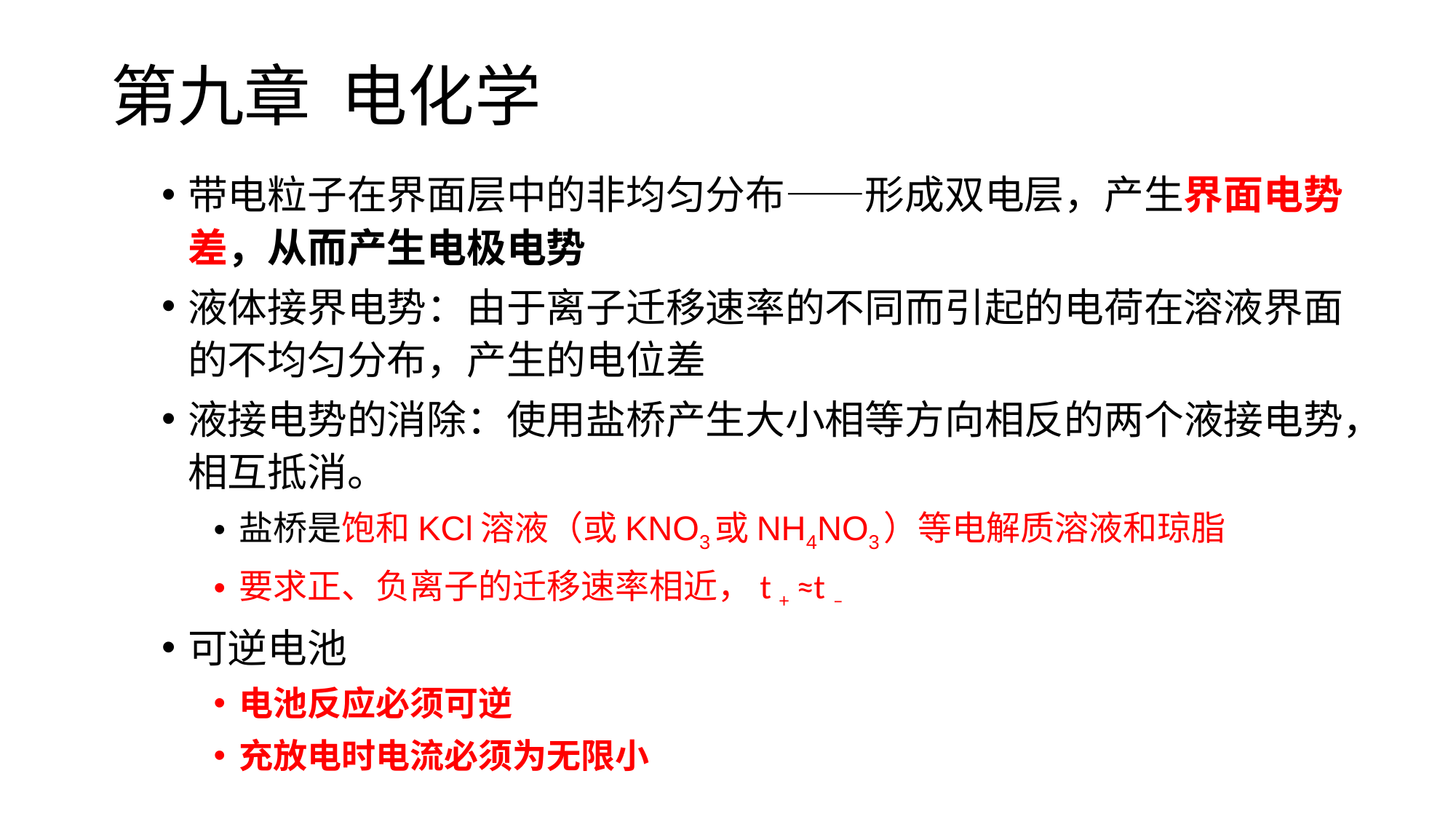

# 第九章  电化学
带电粒子在界面层中的非均匀分布——形成双电层，产生界面电势差，从而产生电极电势
液体接界电势：由于离子迁移速率的不同而引起的电荷在溶液界面的不均匀分布，产生的电位差
液接电势的消除：使用盐桥产生大小相等方向相反的两个液接电势，相互抵消。
盐桥是饱和KCl溶液（或KNO3或NH4NO3）等电解质溶液和琼脂
要求正、负离子的迁移速率相近，t + ≈t –
可逆电池
电池反应必须可逆
充放电时电流必须为无限小